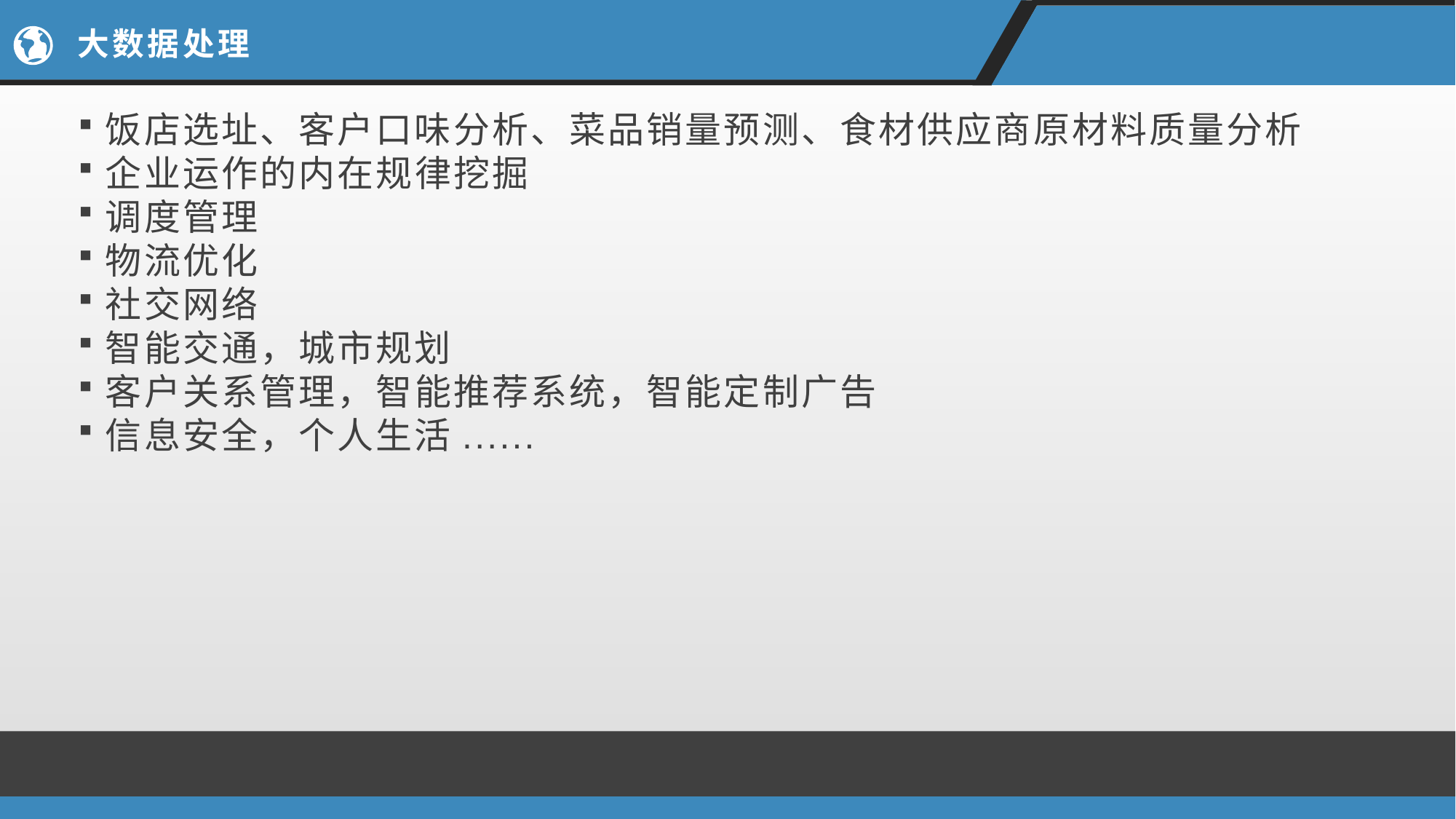

# 大数据处理

饭店选址、客户口味分析、菜品销量预测、食材供应商原材料质量分析
企业运作的内在规律挖掘
调度管理
物流优化
社交网络
智能交通，城市规划
客户关系管理，智能推荐系统，智能定制广告
信息安全，个人生活......